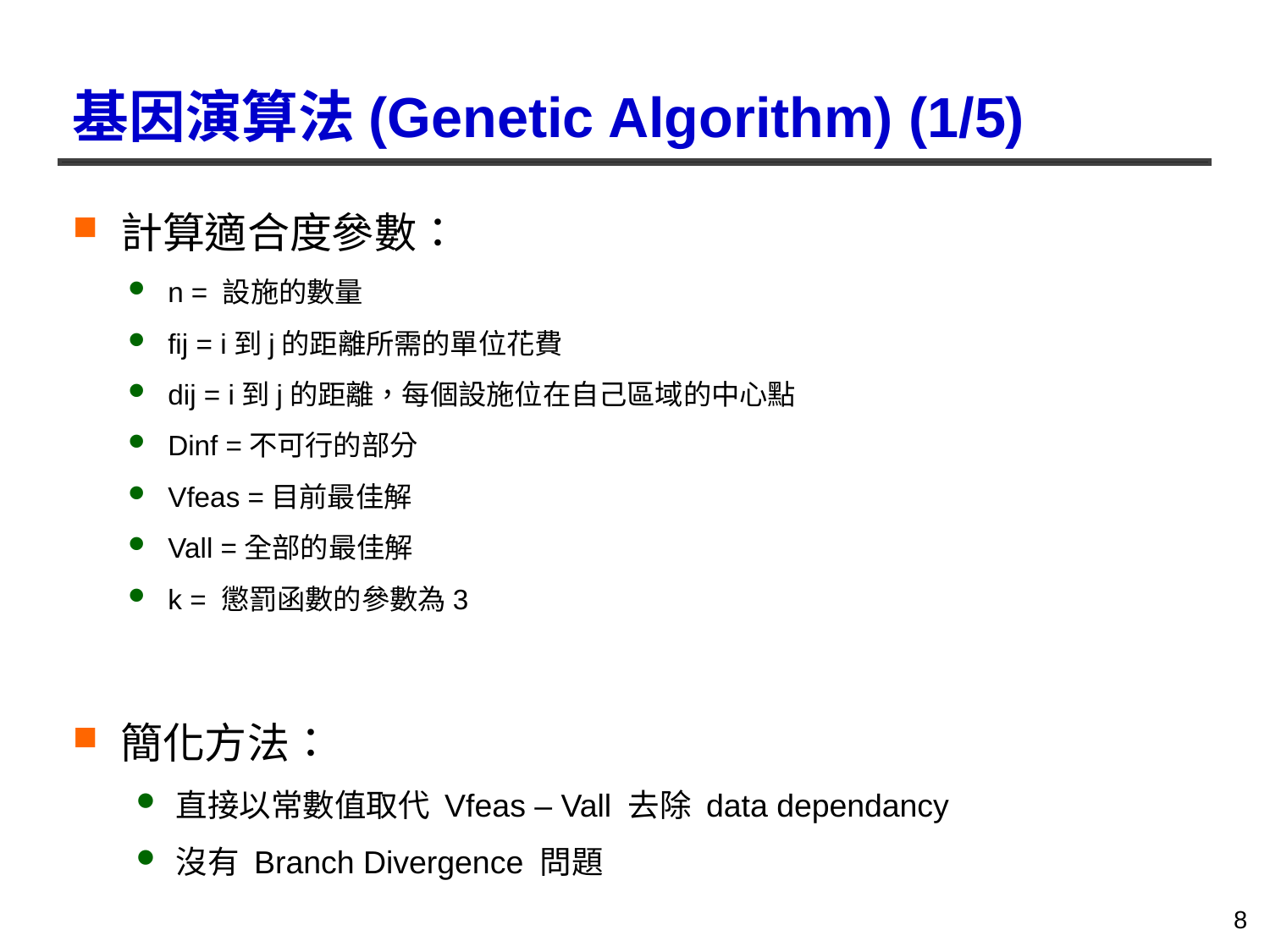

# 基因演算法(Genetic Algorithm) (1/5)
計算適合度參數：
n = 設施的數量
fij = i到j的距離所需的單位花費
dij = i到j的距離，每個設施位在自己區域的中心點
Dinf =不可行的部分
Vfeas =目前最佳解
Vall =全部的最佳解
k = 懲罰函數的參數為3

簡化方法：
直接以常數值取代 Vfeas – Vall 去除 data dependancy
沒有 Branch Divergence 問題
8